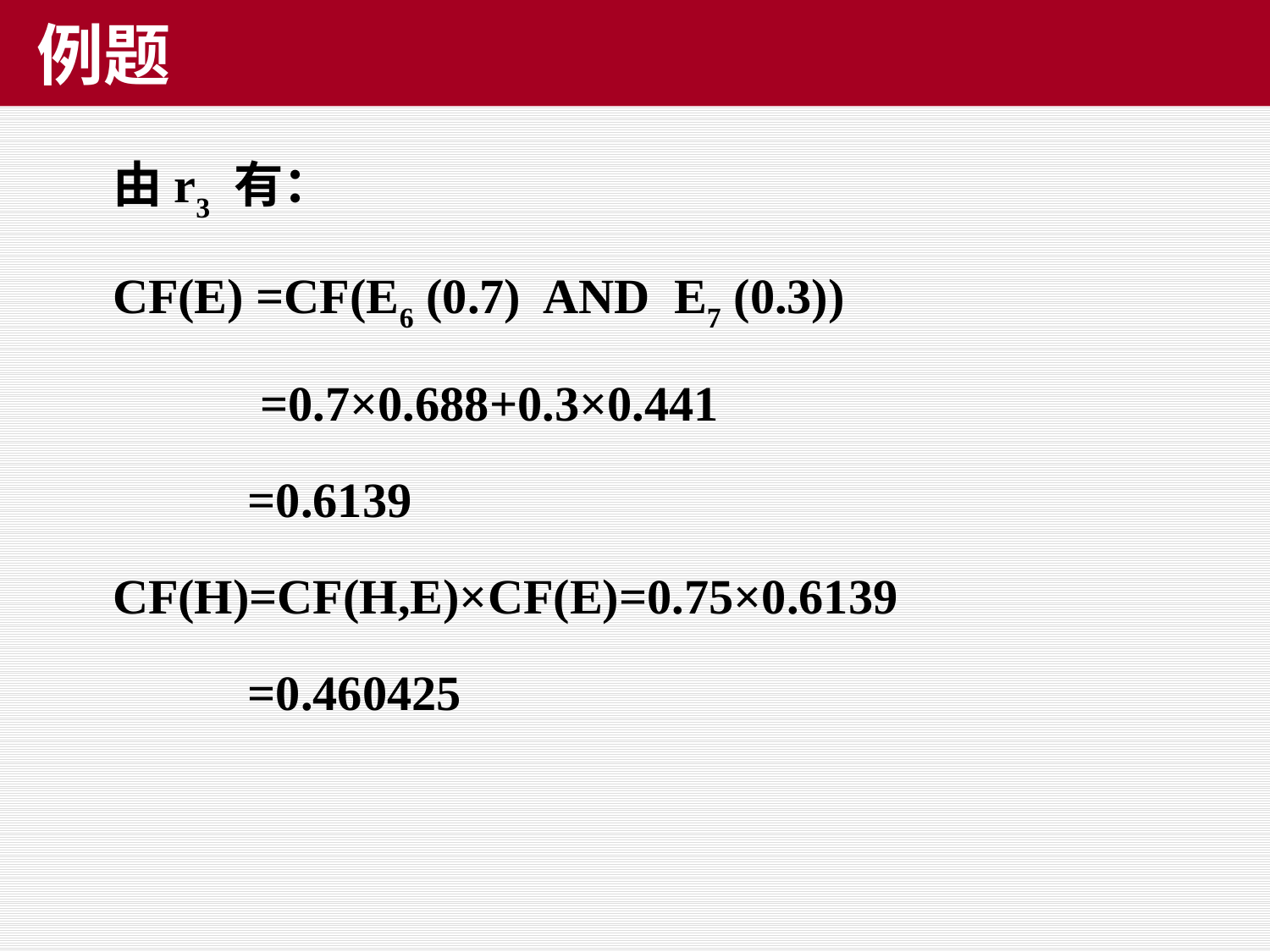

例题
	由r3 有：
	CF(E) =CF(E6 (0.7)  AND  E7 (0.3))
	            =0.7×0.688+0.3×0.441
	           =0.6139
	CF(H)=CF(H,E)×CF(E)=0.75×0.6139
	           =0.460425